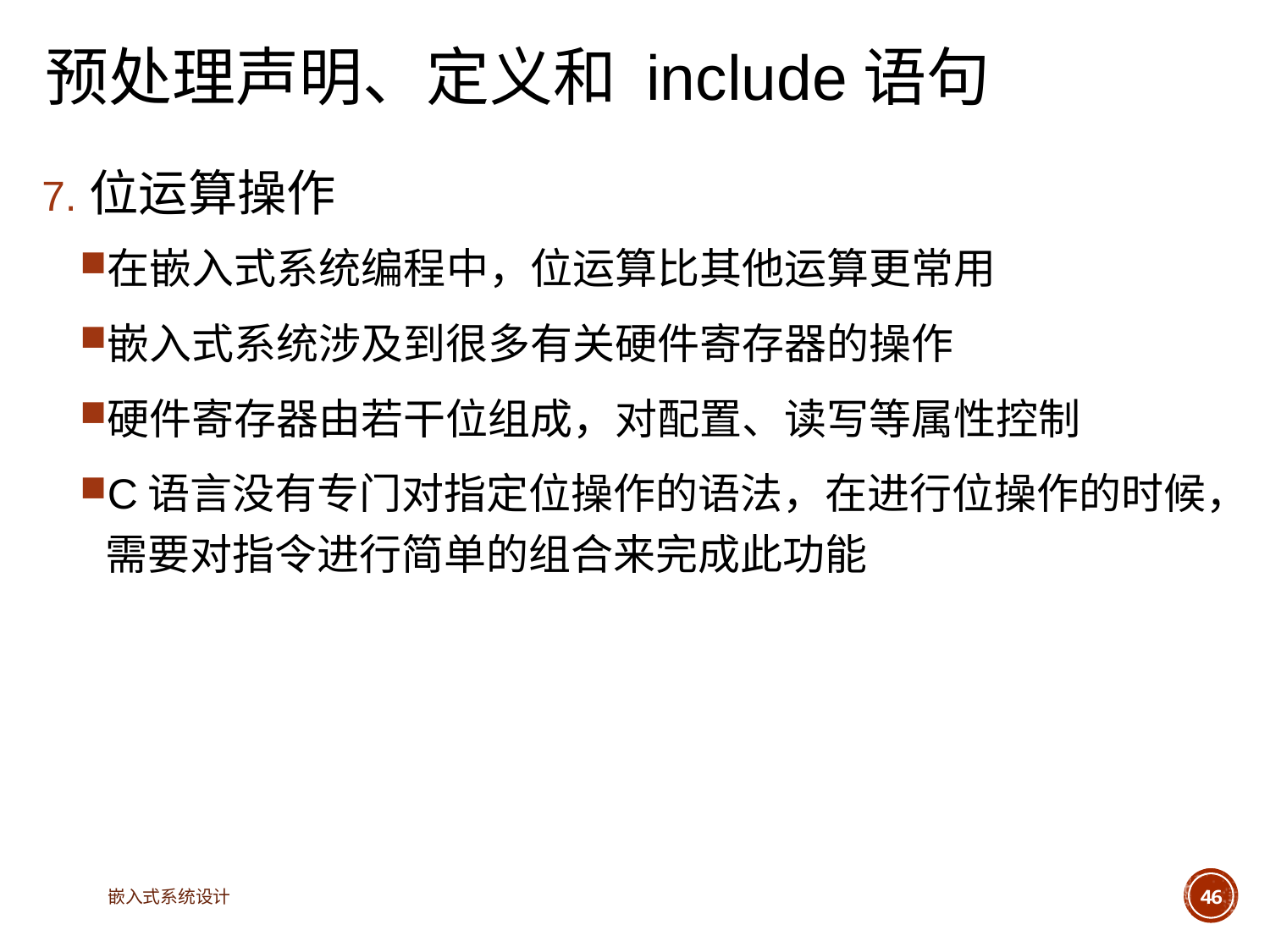

# 预处理声明、定义和 include语句
位运算操作
在嵌入式系统编程中，位运算比其他运算更常用
嵌入式系统涉及到很多有关硬件寄存器的操作
硬件寄存器由若干位组成，对配置、读写等属性控制
C语言没有专门对指定位操作的语法，在进行位操作的时候，需要对指令进行简单的组合来完成此功能

嵌入式系统设计
46